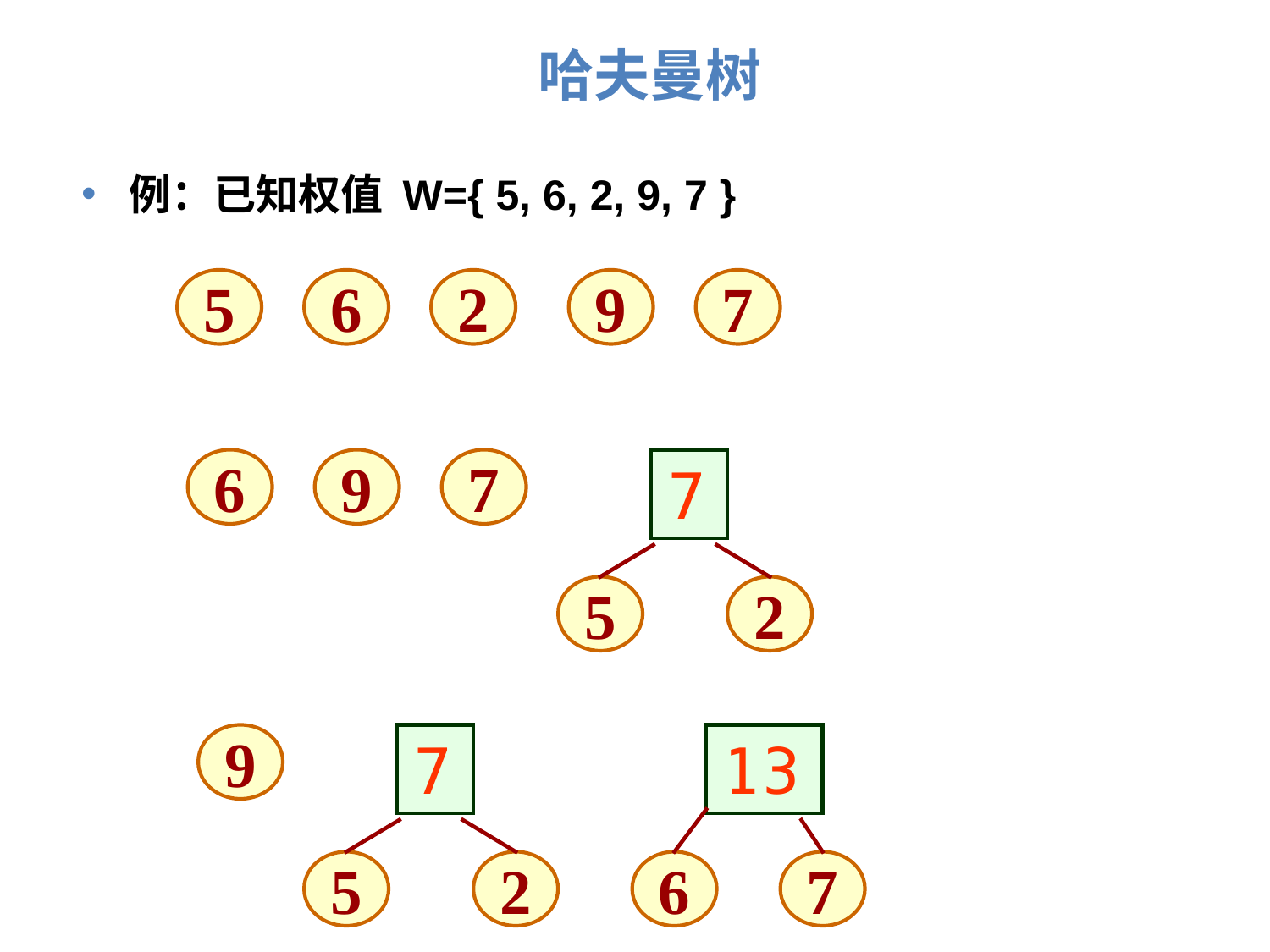

# 哈夫曼树
例：已知权值 W={ 5, 6, 2, 9, 7 }

5
6
2
9
7
6
9
7
7

5
2
9
7
13

5
2
6
7